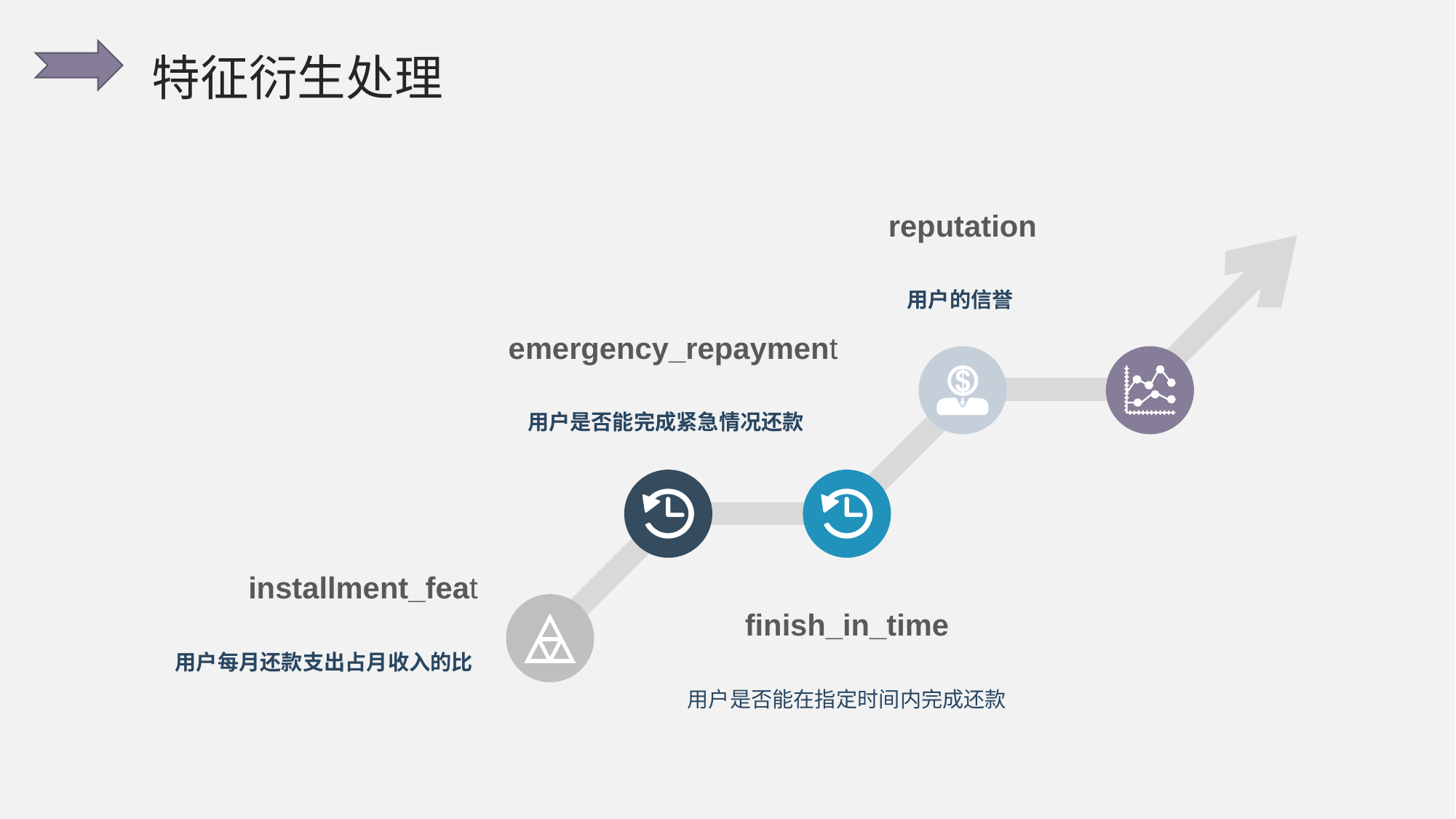

特征衍生处理

reputation
用户的信誉
emergency_repayment
用户是否能完成紧急情况还款

installment_feat
用户每月还款支出占月收入的比

finish_in_time
用户是否能在指定时间内完成还款